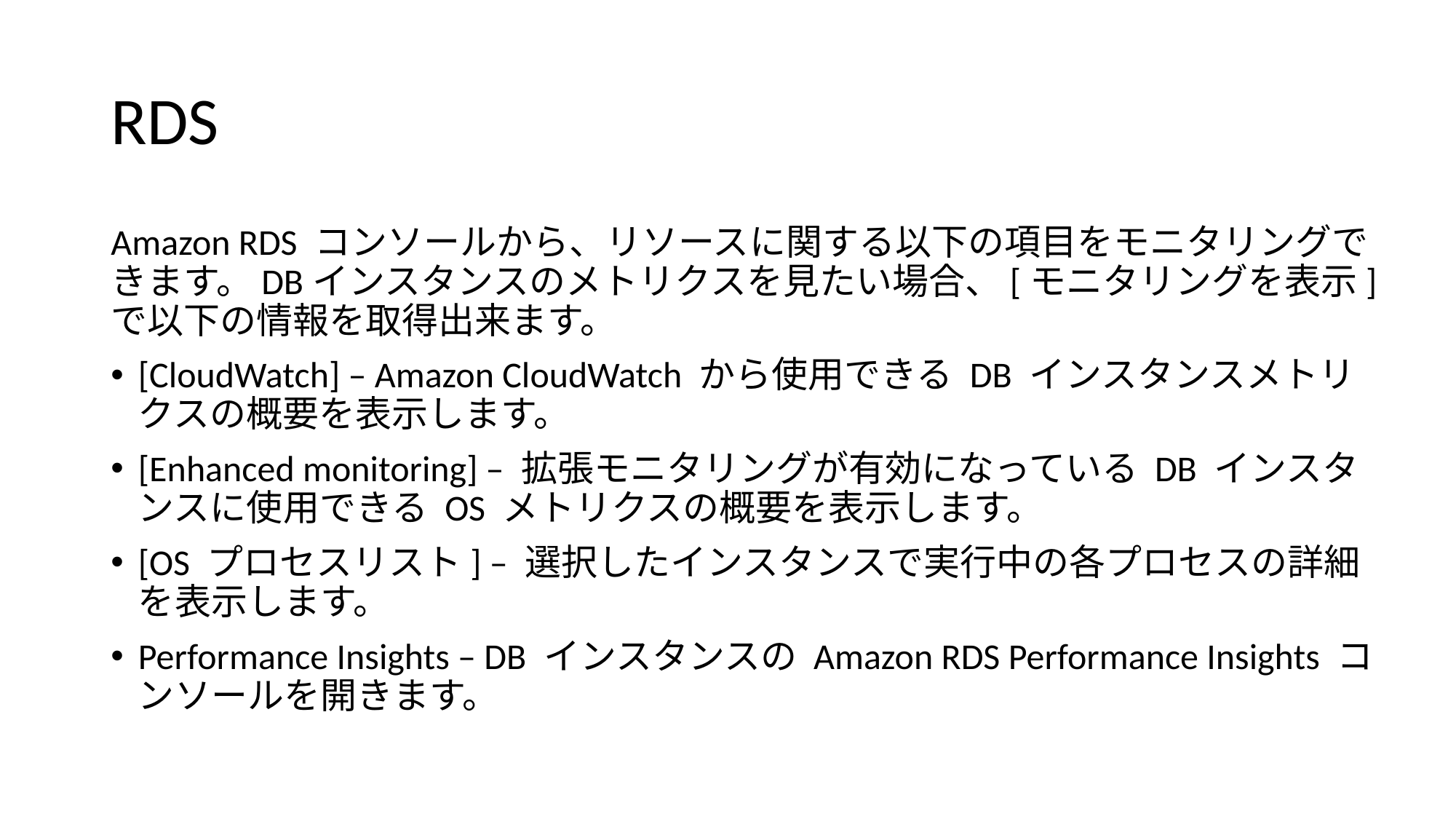

# RDS
Amazon RDS コンソールから、リソースに関する以下の項目をモニタリングできます。DBインスタンスのメトリクスを見たい場合、[モニタリングを表示]で以下の情報を取得出来ます。
[CloudWatch] – Amazon CloudWatch から使用できる DB インスタンスメトリクスの概要を表示します。
[Enhanced monitoring] – 拡張モニタリングが有効になっている DB インスタンスに使用できる OS メトリクスの概要を表示します。
[OS プロセスリスト] – 選択したインスタンスで実行中の各プロセスの詳細を表示します。
Performance Insights – DB インスタンスの Amazon RDS Performance Insights コンソールを開きます。